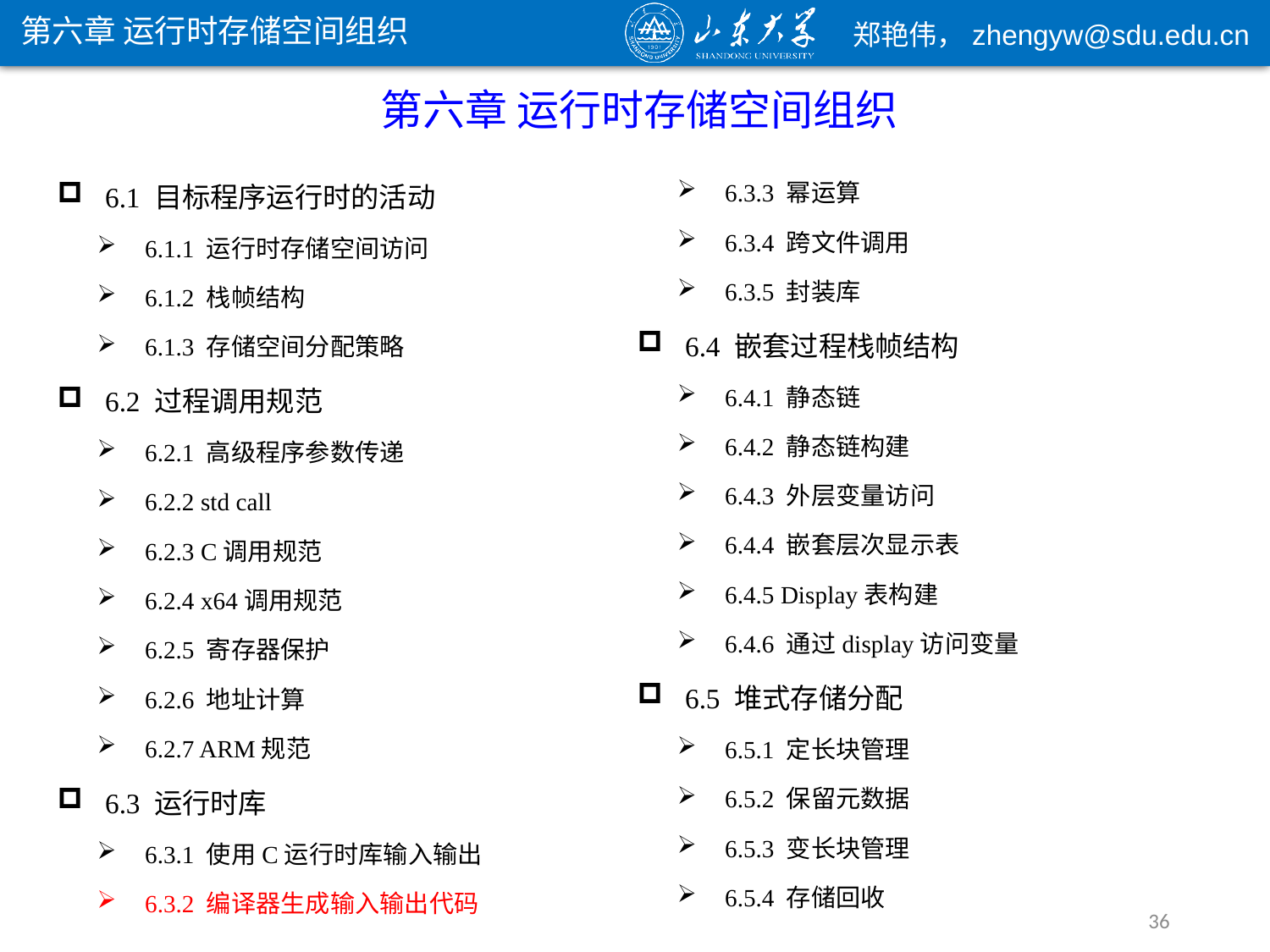

第六章 运行时存储空间组织
第六章 运行时存储空间组织
6.1 目标程序运行时的活动
6.1.1 运行时存储空间访问
6.1.2 栈帧结构
6.1.3 存储空间分配策略
6.2 过程调用规范
6.2.1 高级程序参数传递
6.2.2 std call
6.2.3 C调用规范
6.2.4 x64调用规范
6.2.5 寄存器保护
6.2.6 地址计算
6.2.7 ARM规范
6.3 运行时库
6.3.1 使用C运行时库输入输出
6.3.2 编译器生成输入输出代码
6.3.3 幂运算
6.3.4 跨文件调用
6.3.5 封装库
6.4 嵌套过程栈帧结构
6.4.1 静态链
6.4.2 静态链构建
6.4.3 外层变量访问
6.4.4 嵌套层次显示表
6.4.5 Display表构建
6.4.6 通过display访问变量
6.5 堆式存储分配
6.5.1 定长块管理
6.5.2 保留元数据
6.5.3 变长块管理
6.5.4 存储回收
36